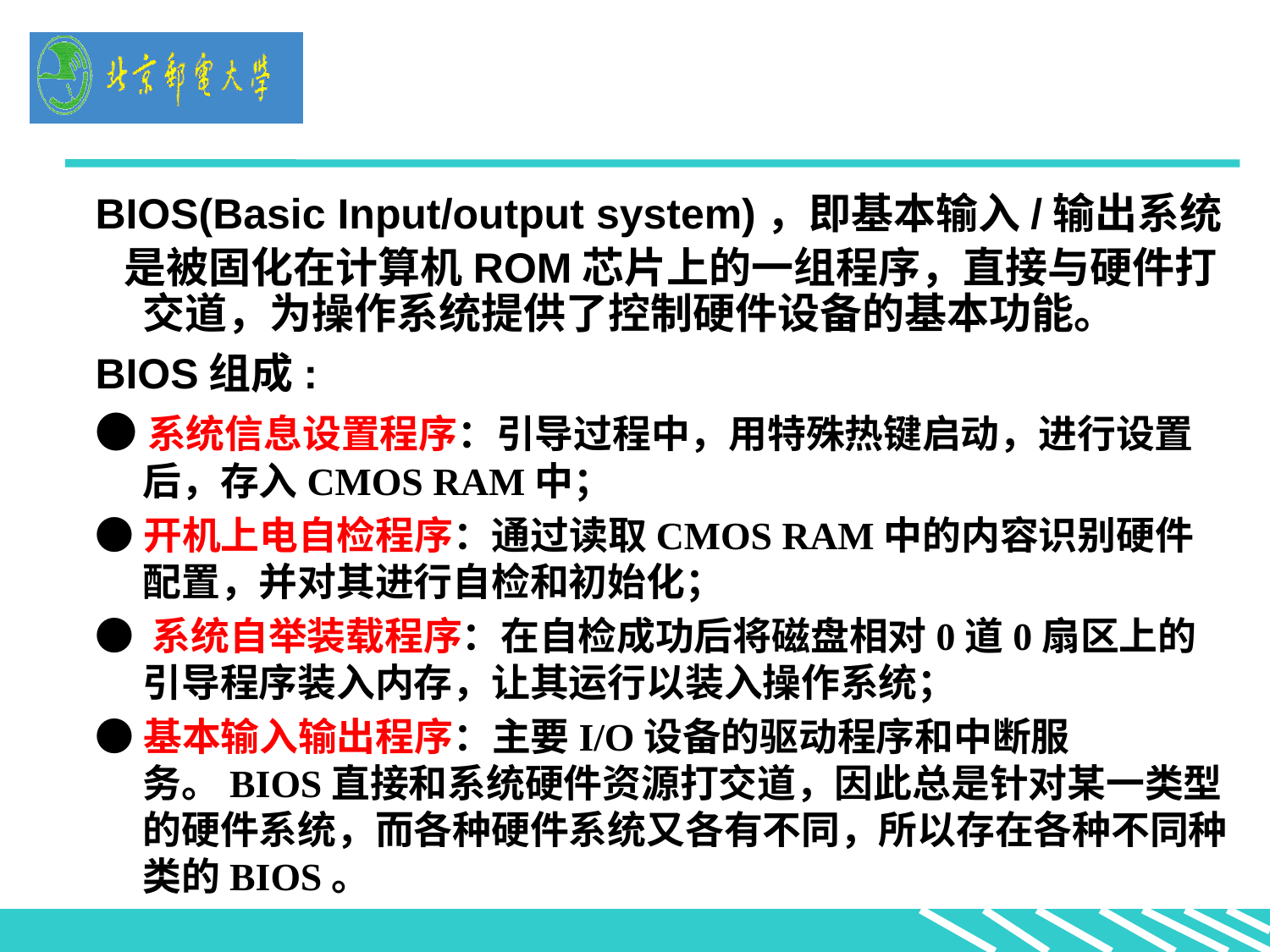

BIOS(Basic Input/output system)，即基本输入/输出系统
  是被固化在计算机ROM芯片上的一组程序，直接与硬件打交道，为操作系统提供了控制硬件设备的基本功能。
BIOS组成:
●系统信息设置程序：引导过程中，用特殊热键启动，进行设置后，存入CMOS RAM中；
●开机上电自检程序：通过读取CMOS RAM中的内容识别硬件配置，并对其进行自检和初始化；
● 系统自举装载程序：在自检成功后将磁盘相对0道0扇区上的引导程序装入内存，让其运行以装入操作系统；
●基本输入输出程序：主要I/O设备的驱动程序和中断服务。BIOS直接和系统硬件资源打交道，因此总是针对某一类型的硬件系统，而各种硬件系统又各有不同，所以存在各种不同种类的BIOS。